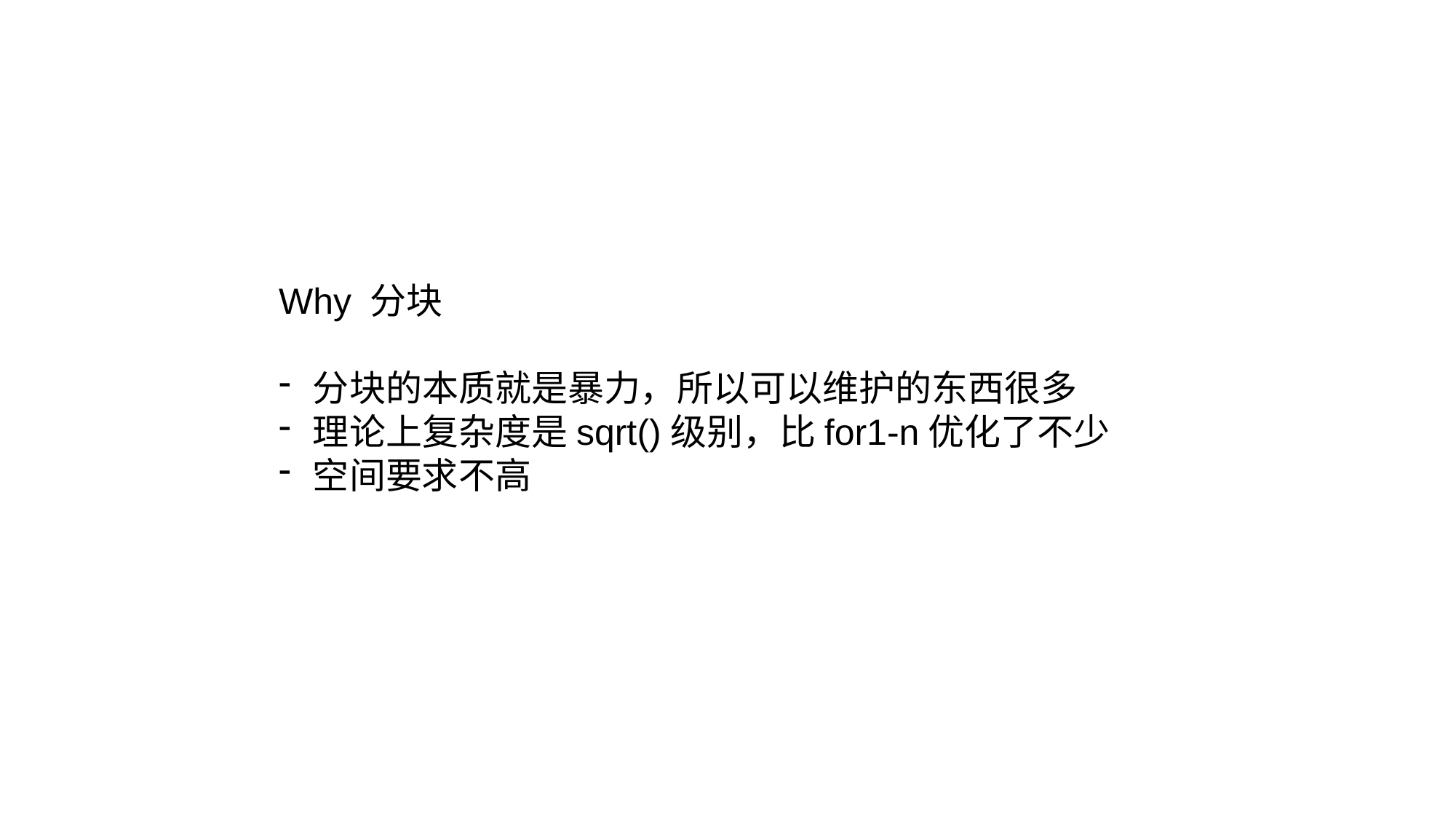

Why 分块

分块的本质就是暴力，所以可以维护的东西很多
理论上复杂度是sqrt()级别，比for1-n优化了不少
空间要求不高